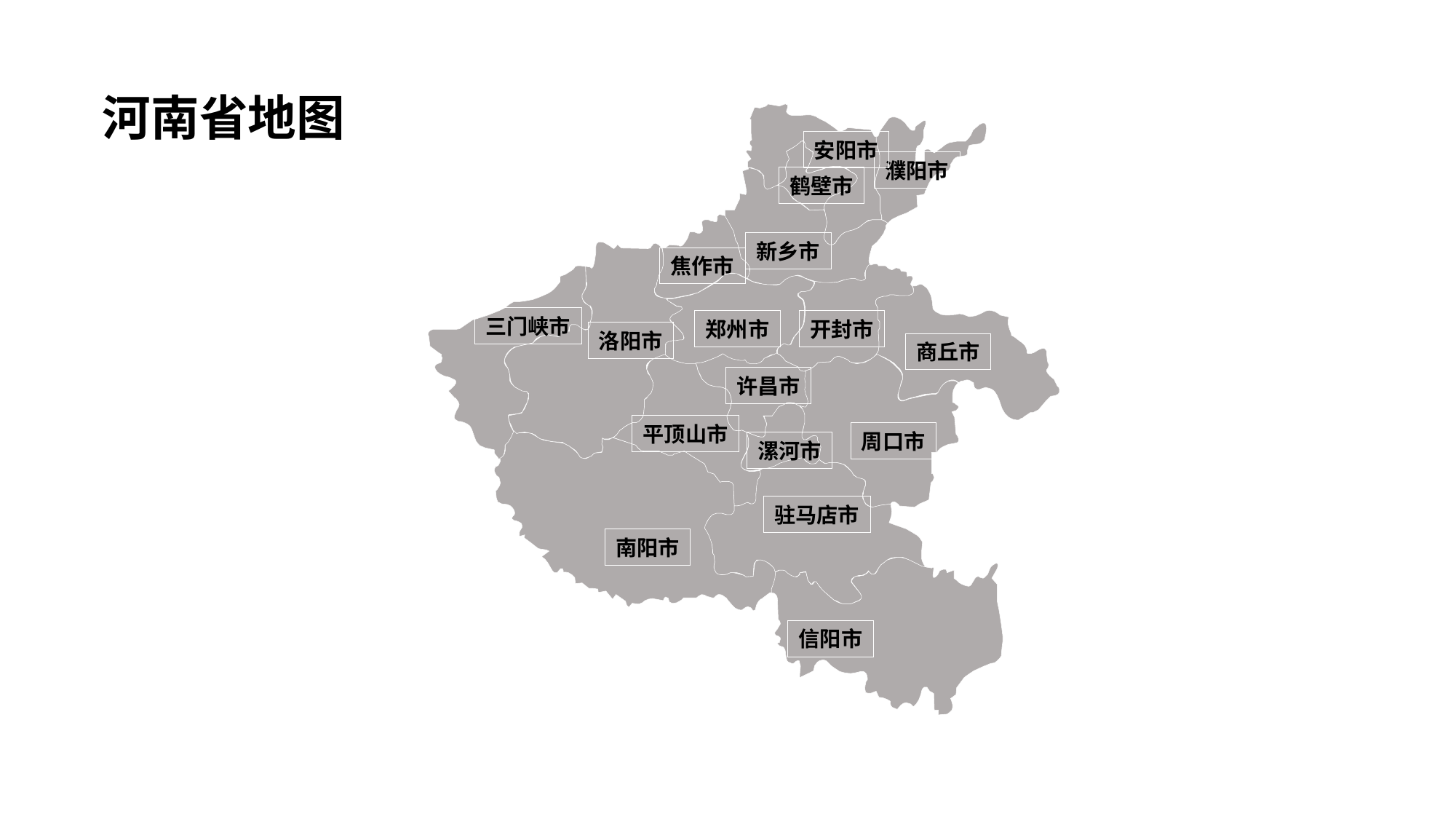

河南省地图

安阳市

濮阳市
鹤壁市

新乡市

焦作市

三门峡市
郑州市
开封市
洛阳市
商丘市

许昌市

平顶山市
周口市

漯河市

驻马店市
南阳市

信阳市